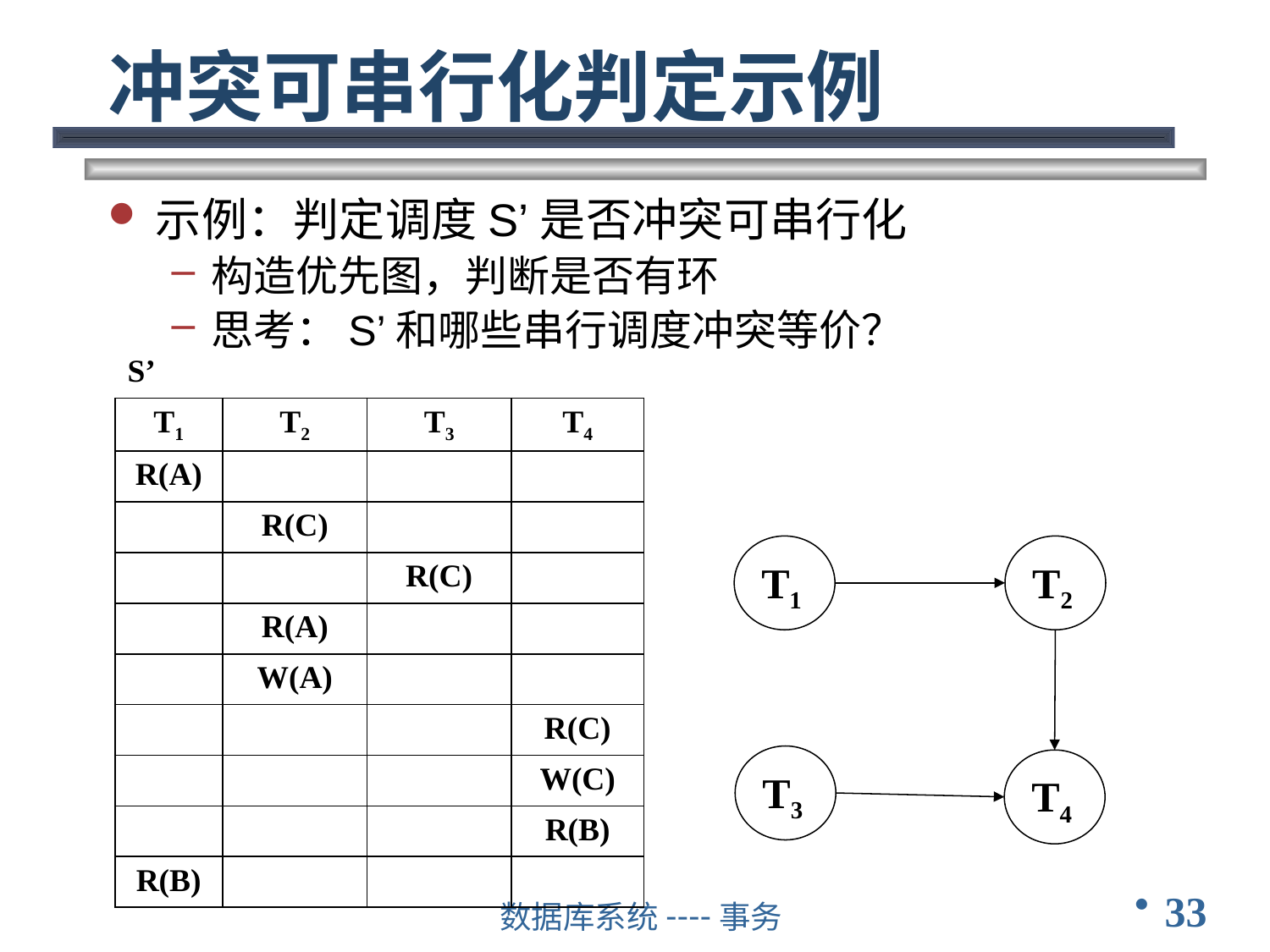

# 冲突可串行化判定示例
示例：判定调度S’是否冲突可串行化
构造优先图，判断是否有环
思考：S’和哪些串行调度冲突等价？
| S’ |  |  |  |
| --- | --- | --- | --- |
| T1 | T2 | T3 | T4 |
| R(A) |  |  |  |
|  | R(C) |  |  |
|  |  | R(C) |  |
|  | R(A) |  |  |
|  | W(A) |  |  |
|  |  |  | R(C) |
|  |  |  | W(C) |
|  |  |  | R(B) |
| R(B) |  |  |  |
T1
T2
T3
T4
33
数据库系统----事务